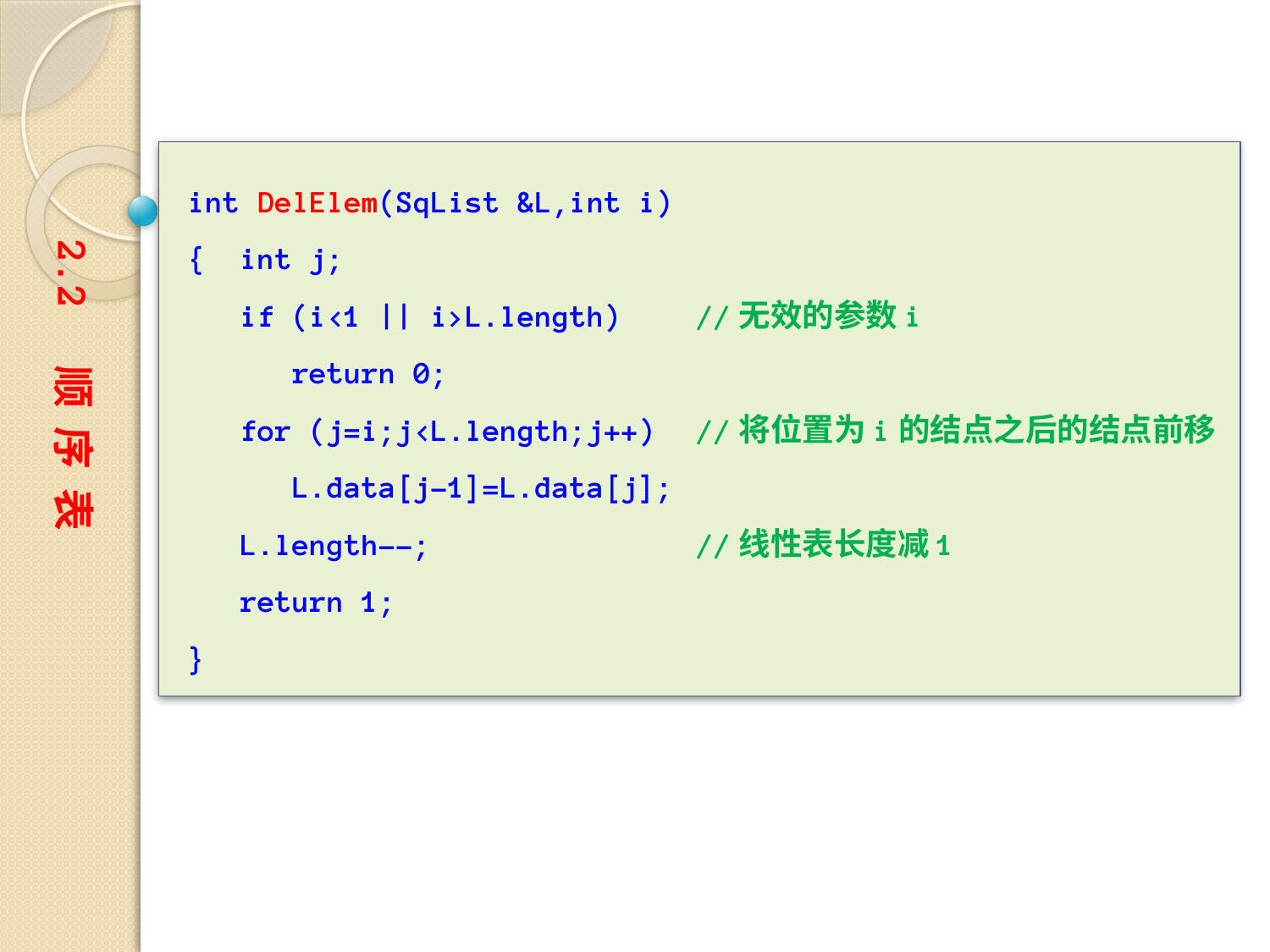

int DelElem(SqList &L,int i)
{  int j;
   if (i<1 || i>L.length)	//无效的参数i
      return 0;
   for (j=i;j<L.length;j++)	//将位置为i的结点之后的结点前移
      L.data[j-1]=L.data[j];
   L.length--;			//线性表长度减1
   return 1;
}
2.2  顺  序  表